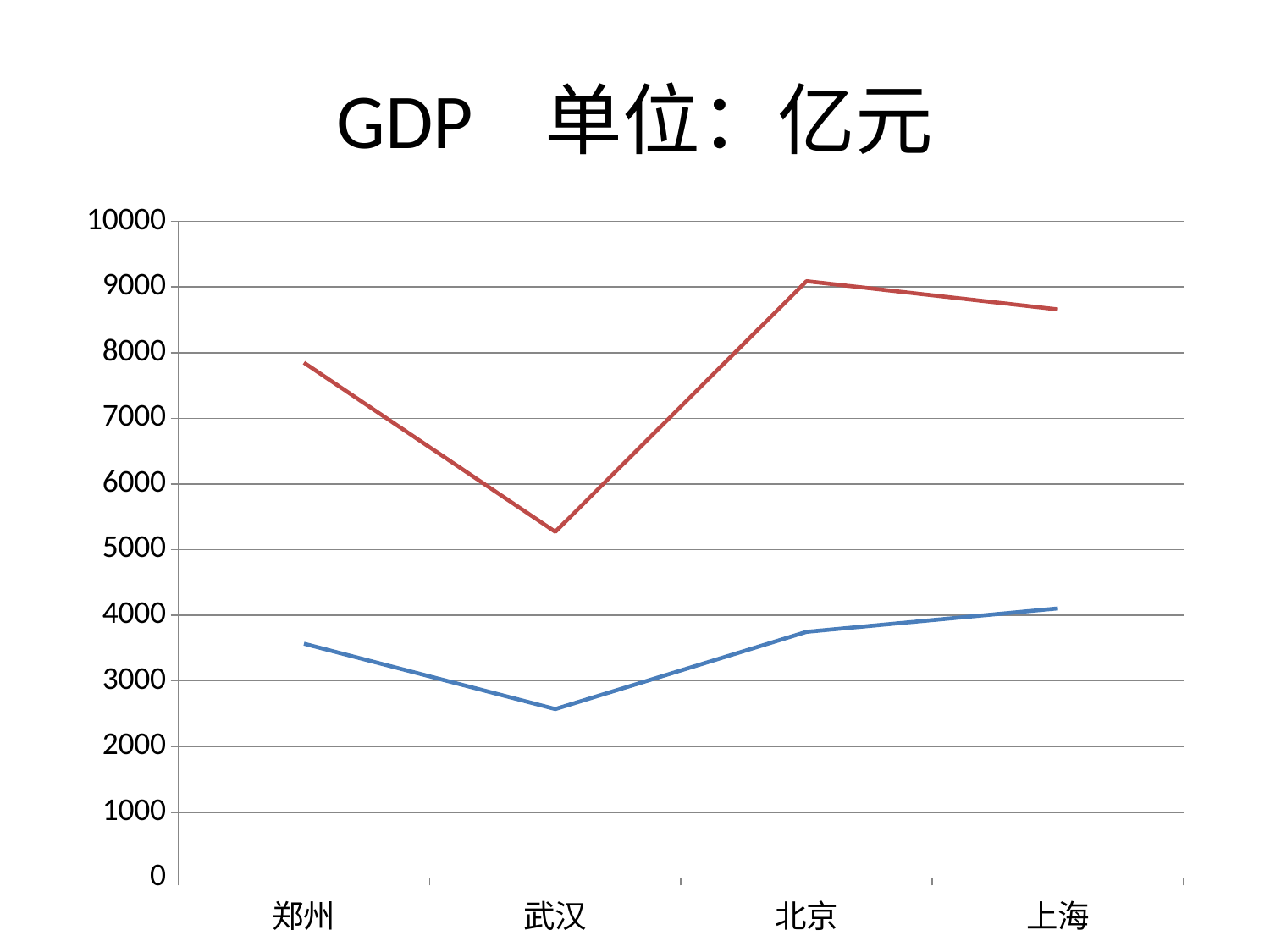

# GDP   单位：亿元

### Chart

| Category | 上半年 | 下半年 |
|---|---|---|
| 郑州 | 3568.0 | 7848.0 |
| 武汉 | 2572.0 | 5273.0 |
| 北京 | 3748.0 | 9089.0 |
| 上海 | 4105.0 | 8659.0 |